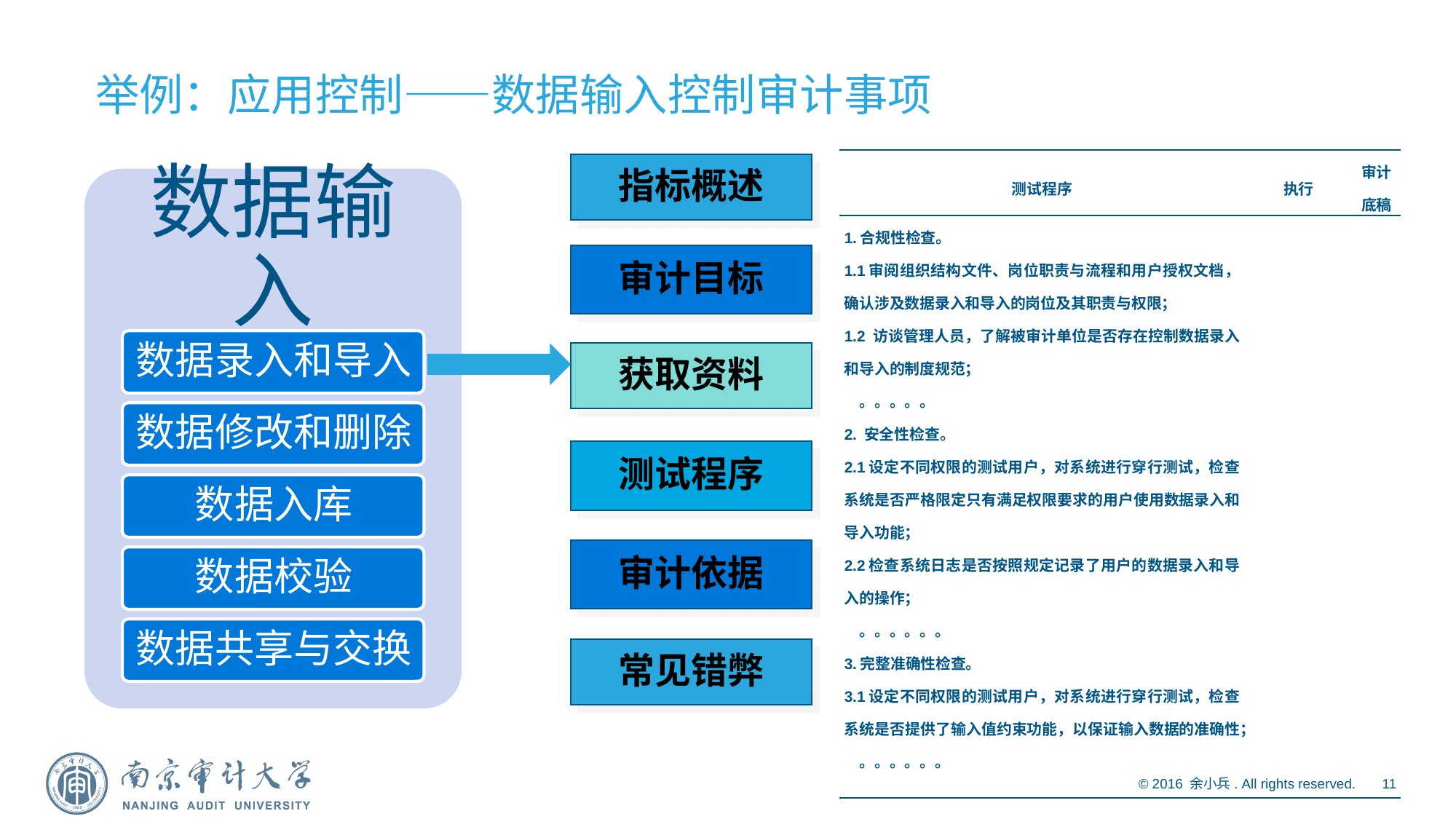

# 举例：应用控制——数据输入控制审计事项
| 测试程序 | 执行 | 审计 底稿 |
| --- | --- | --- |
| 1.合规性检查。 1.1审阅组织结构文件、岗位职责与流程和用户授权文档，确认涉及数据录入和导入的岗位及其职责与权限； 1.2 访谈管理人员，了解被审计单位是否存在控制数据录入和导入的制度规范； 　。。。。。 2. 安全性检查。 2.1设定不同权限的测试用户，对系统进行穿行测试，检查系统是否严格限定只有满足权限要求的用户使用数据录入和导入功能； 2.2检查系统日志是否按照规定记录了用户的数据录入和导入的操作； 　。。。。。。 3.完整准确性检查。 3.1设定不同权限的测试用户，对系统进行穿行测试，检查系统是否提供了输入值约束功能，以保证输入数据的准确性； 　。。。。。。 |  |  |
指标概述
数据输入
数据录入和导入
数据修改和删除
数据入库
数据校验
数据共享与交换
审计目标

获取资料
测试程序
审计依据
常见错弊